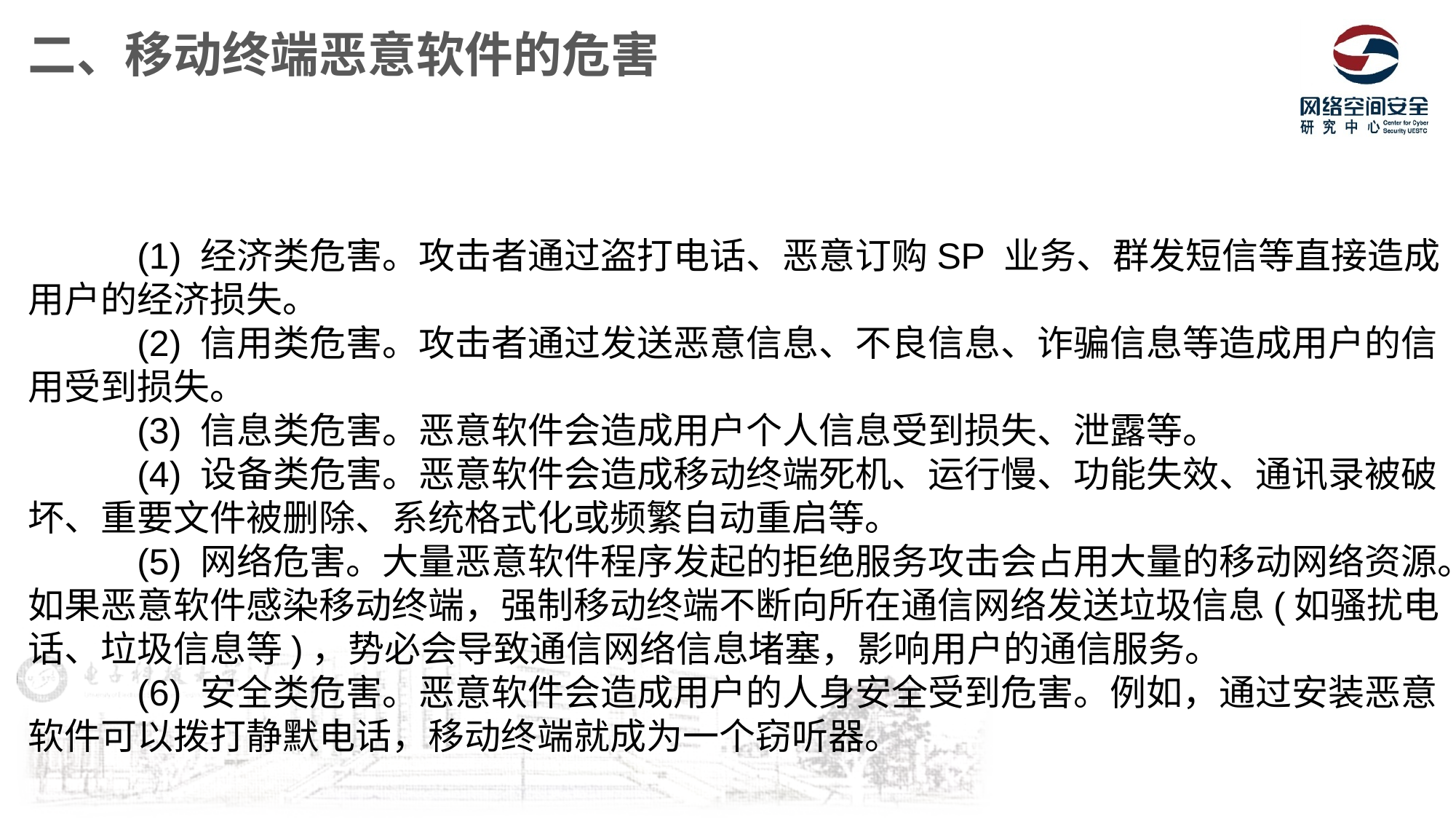

二、移动终端恶意软件的危害
	(1) 经济类危害。攻击者通过盗打电话、恶意订购SP 业务、群发短信等直接造成用户的经济损失。
	(2) 信用类危害。攻击者通过发送恶意信息、不良信息、诈骗信息等造成用户的信用受到损失。
	(3) 信息类危害。恶意软件会造成用户个人信息受到损失、泄露等。
	(4) 设备类危害。恶意软件会造成移动终端死机、运行慢、功能失效、通讯录被破坏、重要文件被删除、系统格式化或频繁自动重启等。
	(5) 网络危害。大量恶意软件程序发起的拒绝服务攻击会占用大量的移动网络资源。如果恶意软件感染移动终端，强制移动终端不断向所在通信网络发送垃圾信息(如骚扰电话、垃圾信息等)，势必会导致通信网络信息堵塞，影响用户的通信服务。
	(6) 安全类危害。恶意软件会造成用户的人身安全受到危害。例如，通过安装恶意软件可以拨打静默电话，移动终端就成为一个窃听器。